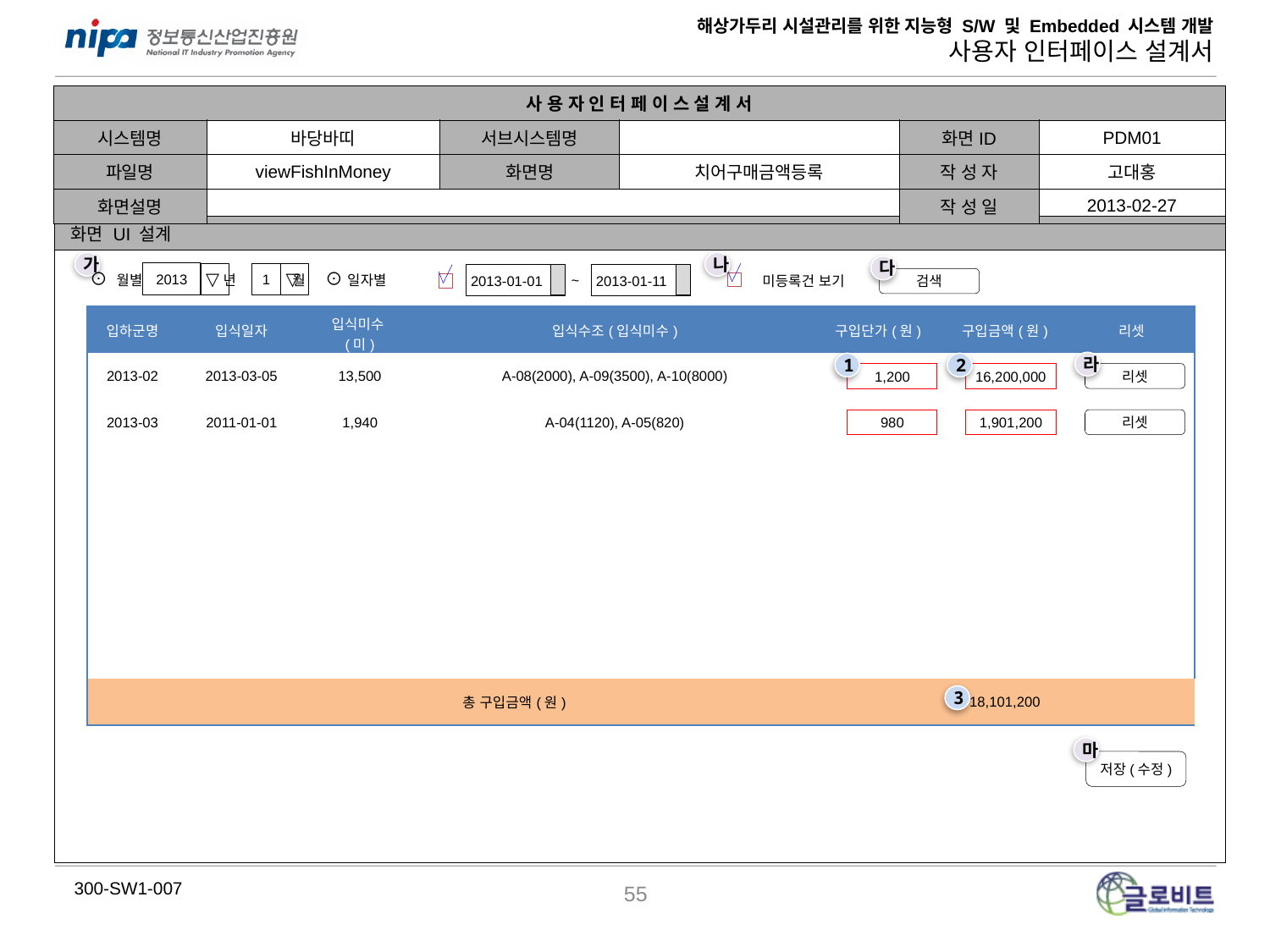

| 사 용 자 인 터 페 이 스 설 계 서 |  |  |  |  |  |
| --- | --- | --- | --- | --- | --- |
| 시스템명 | 바당바띠 | 서브시스템명 |  | 화면ID | PDM01 |
| 파일명 | viewFishInMoney | 화면명 | 치어구매금액등록 | 작 성 자 | 고대홍 |
| 화면설명 |  |  |  | 작 성 일 | 2013-02-27 |
| 화면 UI 설계 |
| --- |
|  |
가
나
다
▽
▽
⊙ 월별                    년              월     ⊙ 일자별

2013
1
~

2013-01-01

2013-01-11

미등록건 보기
검색
| 입하군명 | 입식일자 | 입식미수(미) | 입식수조(입식미수) | 구입단가(원) | 구입금액(원) | 리셋 |
| --- | --- | --- | --- | --- | --- | --- |
| 2013-02 | 2013-03-05 | 13,500 | A-08(2000), A-09(3500), A-10(8000) |  |  |  |
| 2013-03 | 2011-01-01 | 1,940 | A-04(1120), A-05(820) |  |  |  |
|  |  |  |  |  |  |  |
|  |  |  |  |  |  |  |
|  |  |  |  |  |  |  |
|  |  |  |  |  |  |  |
|  |  |  |  |  |  |  |
| 총 구입금액(원) |  |  |  |  | 18,101,200 |  |
라
1
2
1,200
16,200,000
리셋
980
1,901,200
리셋
3
마
저장(수정)